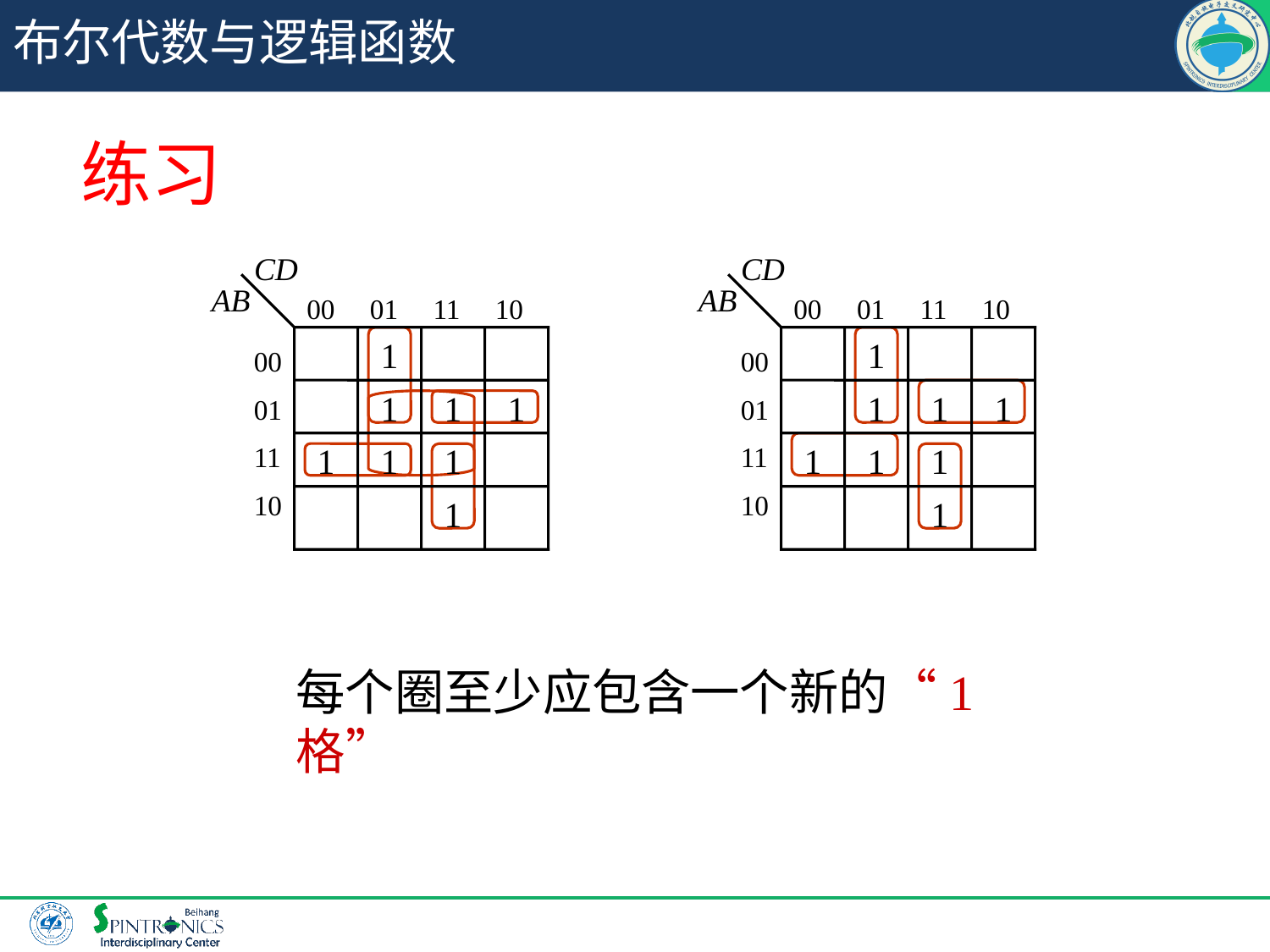

# 布尔代数与逻辑函数
练习
CD
AB

00     01     11     10

1

00
01
11
10

1
1
1
1

1
1

1

CD
AB

00     01     11     10

1

00
01
11
10

1
1
1
1

1
1

1

每个圈至少应包含一个新的“1格”
89